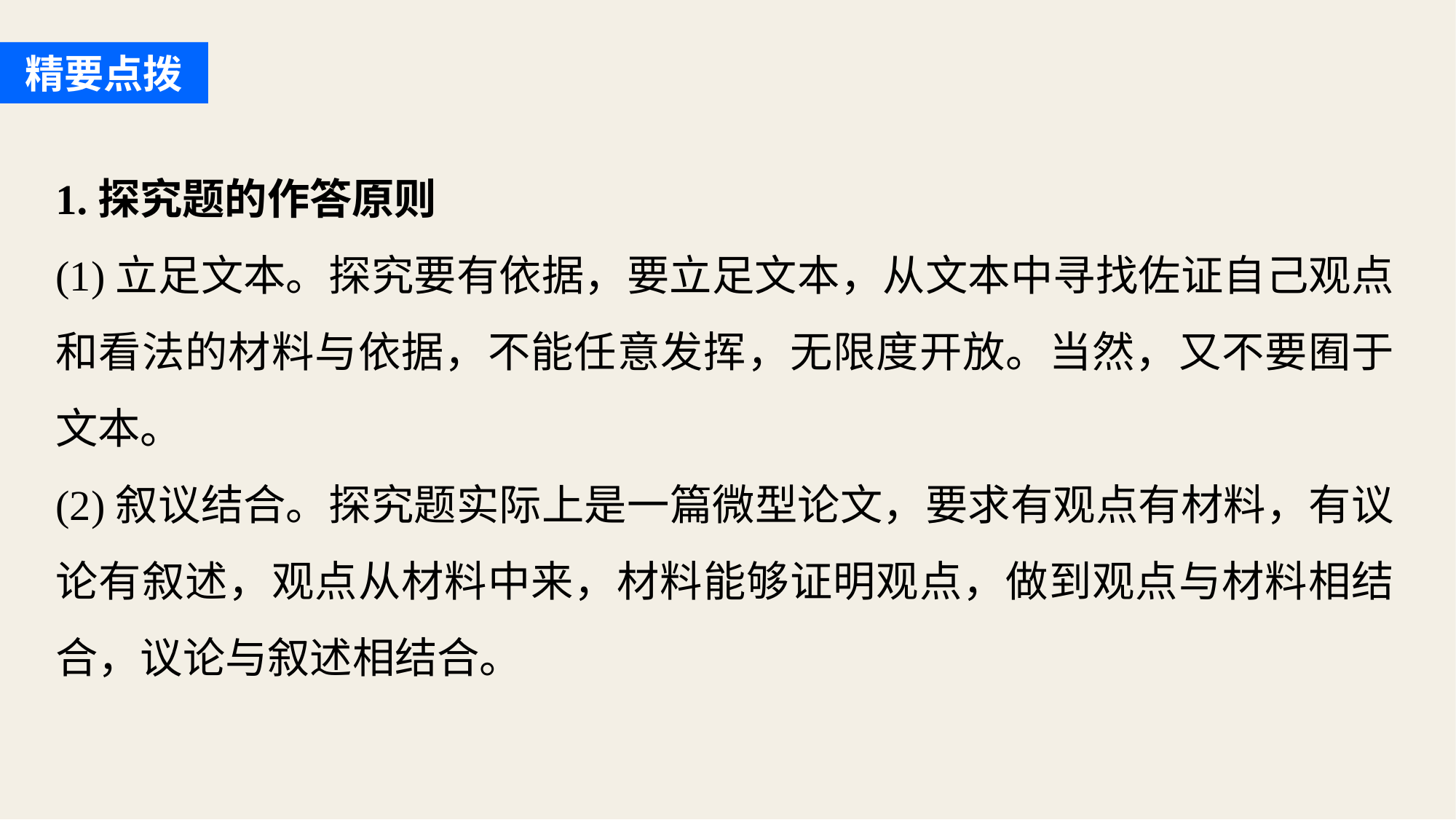

精要点拨
1.探究题的作答原则
(1)立足文本。探究要有依据，要立足文本，从文本中寻找佐证自己观点和看法的材料与依据，不能任意发挥，无限度开放。当然，又不要囿于文本。
(2)叙议结合。探究题实际上是一篇微型论文，要求有观点有材料，有议论有叙述，观点从材料中来，材料能够证明观点，做到观点与材料相结合，议论与叙述相结合。